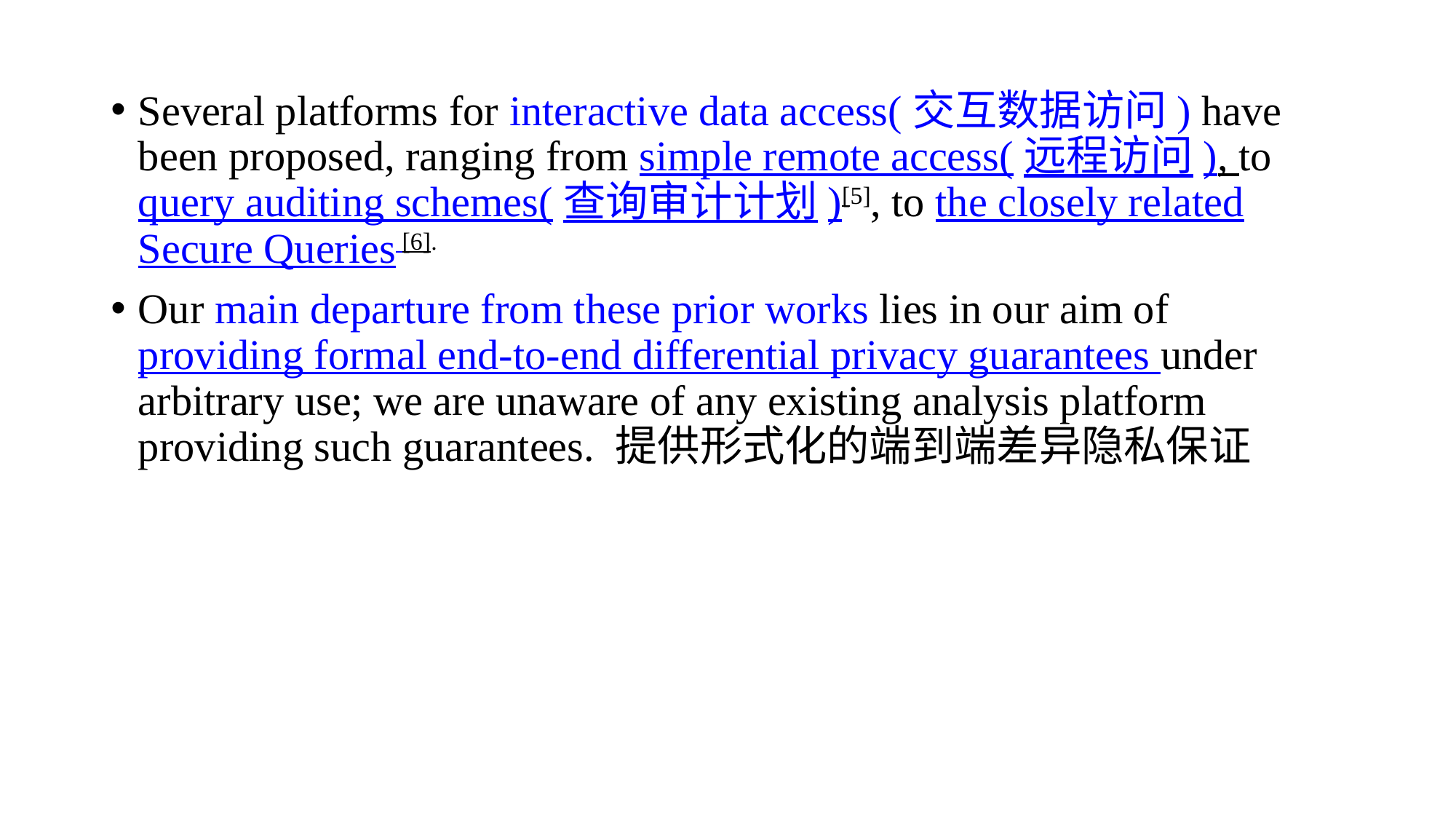

Several platforms for interactive data access(交互数据访问) have been proposed, ranging from simple remote access(远程访问), to query auditing schemes(查询审计计划)[5], to the closely related Secure Queries [6].
Our main departure from these prior works lies in our aim of providing formal end-to-end differential privacy guarantees under arbitrary use; we are unaware of any existing analysis platform providing such guarantees. 提供形式化的端到端差异隐私保证